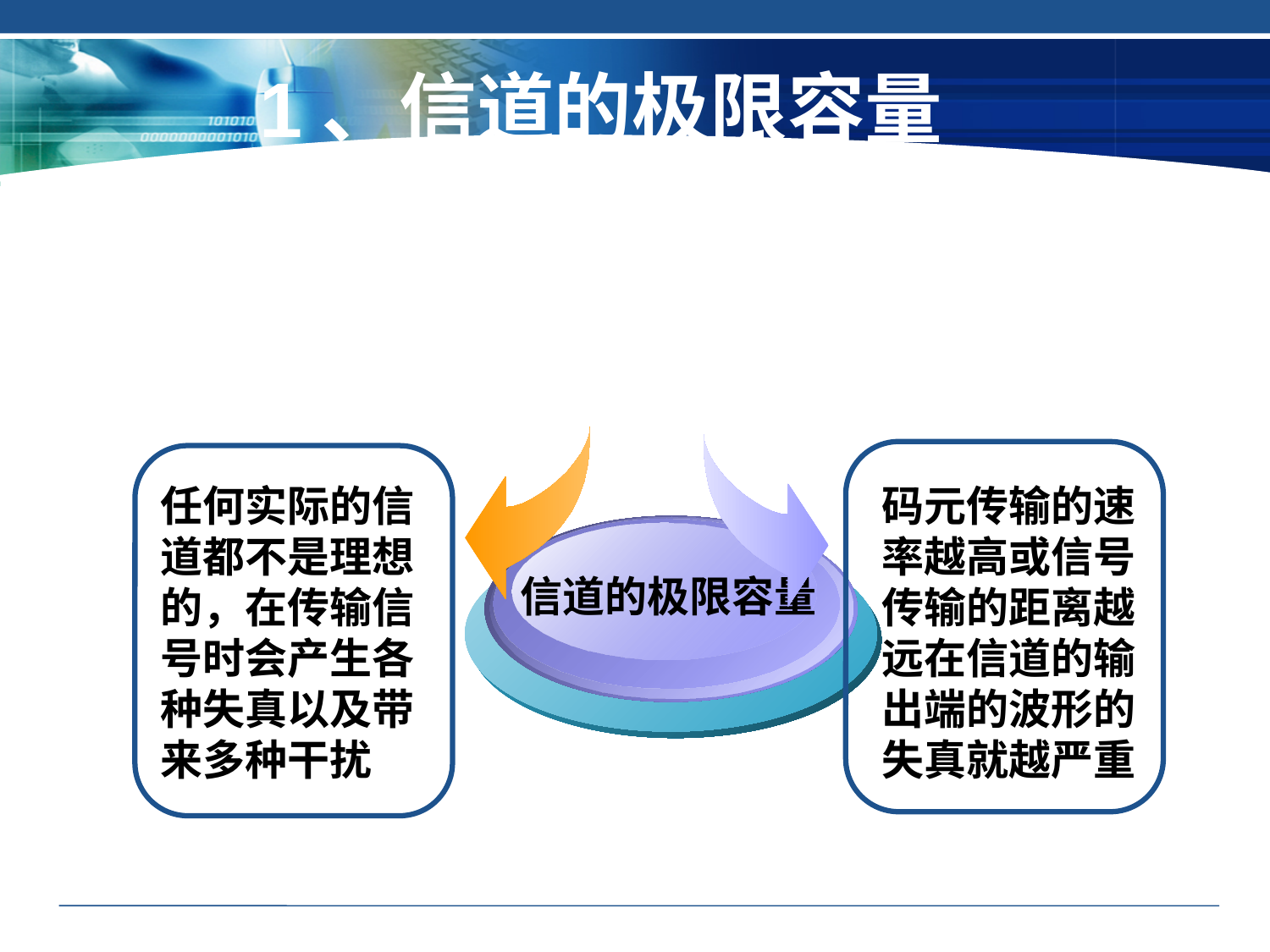

# 1、信道的极限容量

任何实际的信道都不是理想的，在传输信号时会产生各种失真以及带来多种干扰

码元传输的速率越高或信号传输的距离越远在信道的输出端的波形的失真就越严重

信道的极限容量